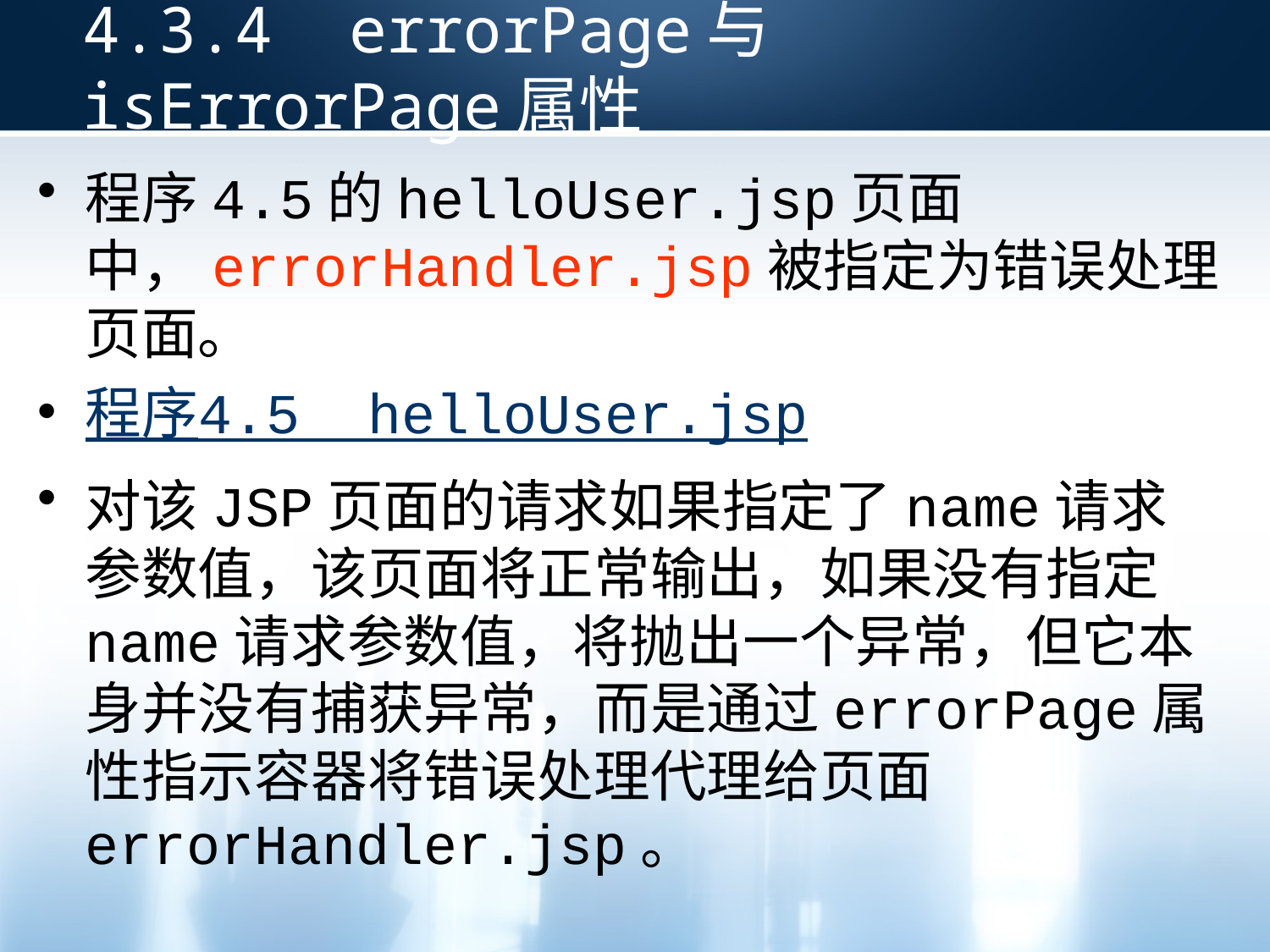

4.3.4  errorPage与isErrorPage属性
程序4.5的helloUser.jsp页面中，errorHandler.jsp被指定为错误处理页面。
程序4.5  helloUser.jsp
对该JSP页面的请求如果指定了name请求参数值，该页面将正常输出，如果没有指定name请求参数值，将抛出一个异常，但它本身并没有捕获异常，而是通过errorPage属性指示容器将错误处理代理给页面errorHandler.jsp。